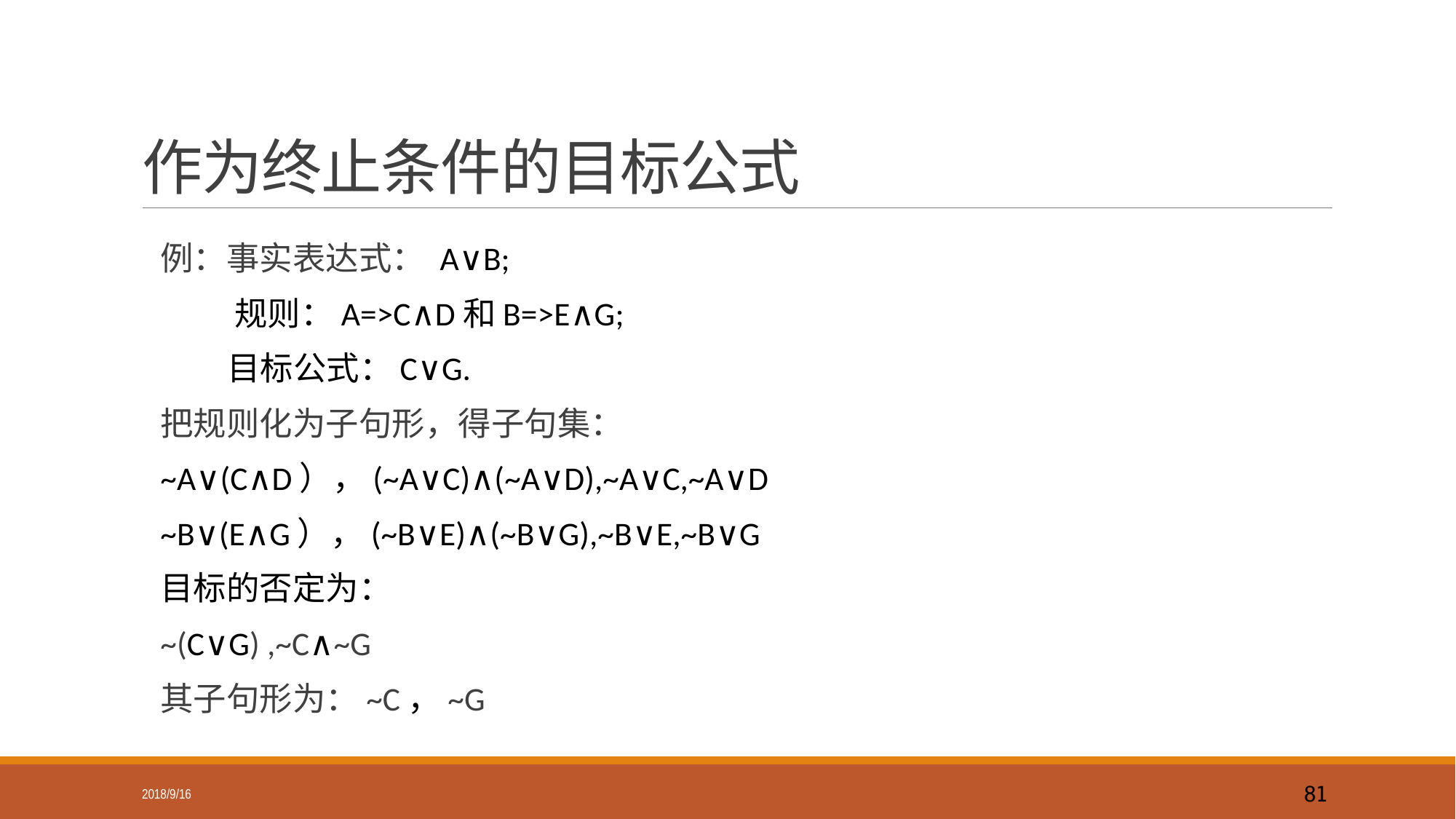

# 作为终止条件的目标公式
例：事实表达式： A∨B;
         规则：A=>C∧D和B=>E∧G;
        目标公式：C∨G.
把规则化为子句形，得子句集：
~A∨(C∧D），(~A∨C)∧(~A∨D),~A∨C,~A∨D
~B∨(E∧G），(~B∨E)∧(~B∨G),~B∨E,~B∨G
目标的否定为：
~(C∨G) ,~C∧~G
其子句形为：~C，~G
2018/9/16
81